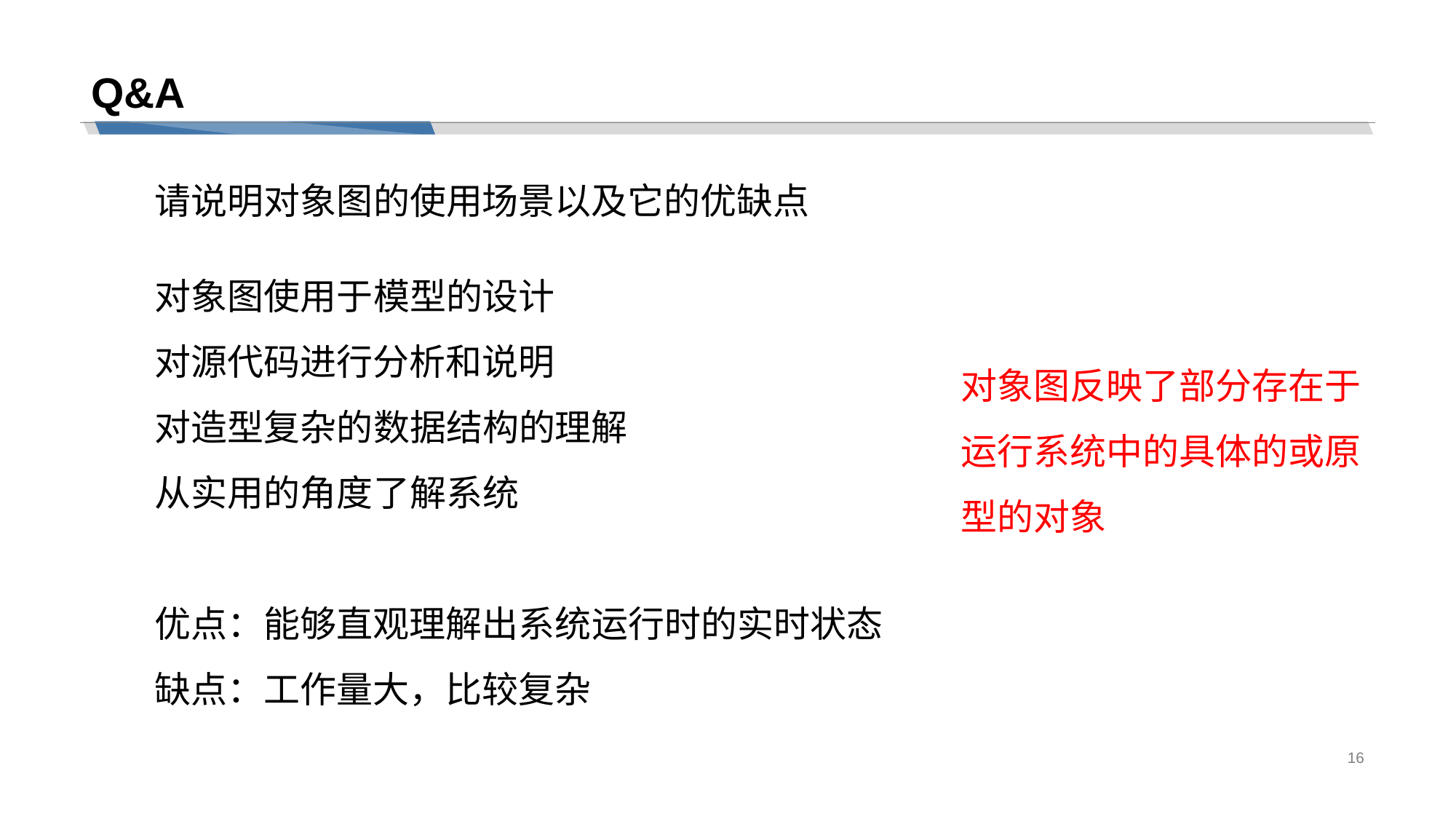

# Q&A
请说明对象图的使用场景以及它的优缺点
对象图使用于模型的设计
对源代码进行分析和说明
对造型复杂的数据结构的理解
从实用的角度了解系统

优点：能够直观理解出系统运行时的实时状态
缺点：工作量大，比较复杂
对象图反映了部分存在于运行系统中的具体的或原型的对象
16